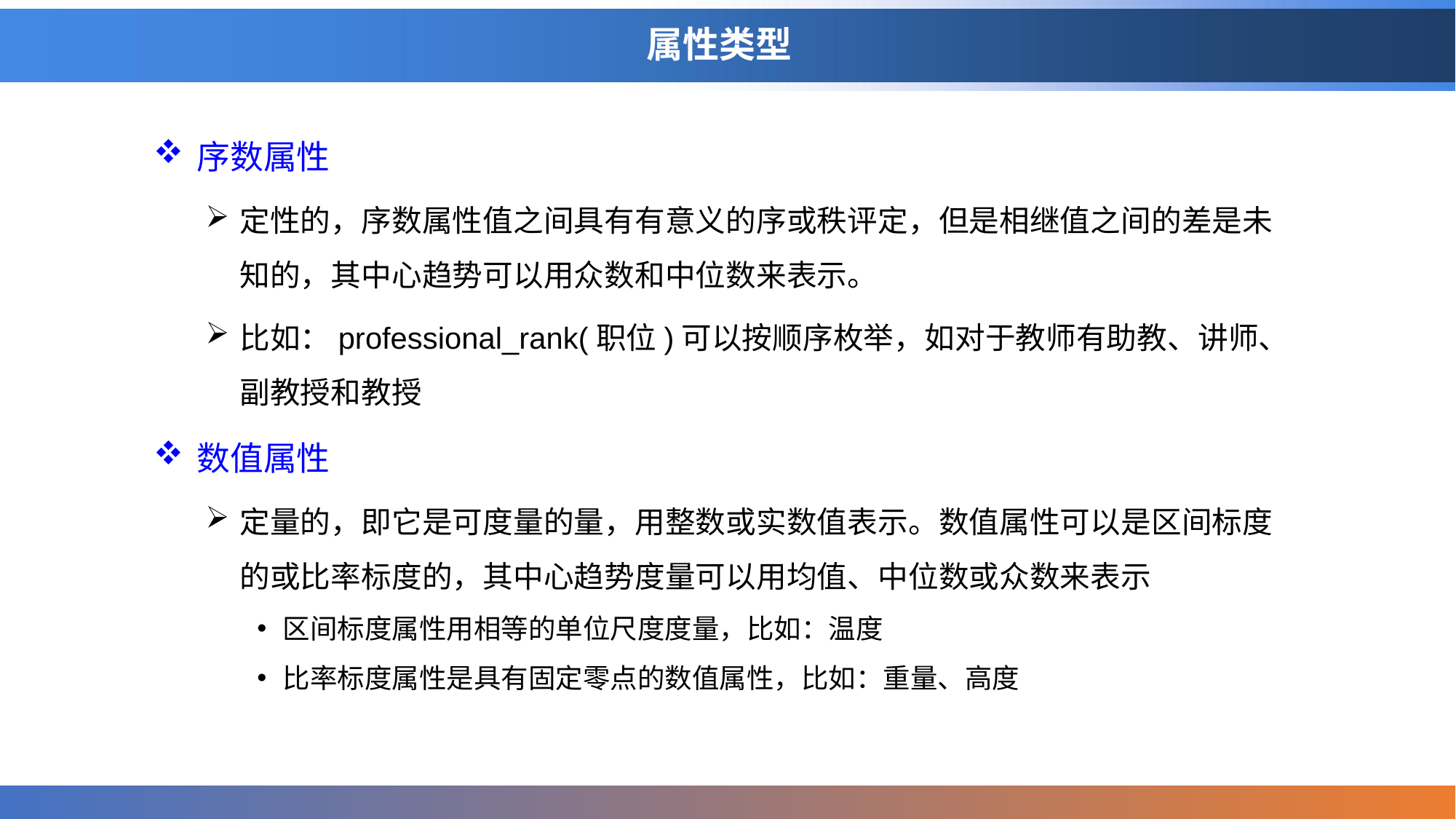

# 属性类型
序数属性
定性的，序数属性值之间具有有意义的序或秩评定，但是相继值之间的差是未知的，其中心趋势可以用众数和中位数来表示。
比如：professional_rank(职位)可以按顺序枚举，如对于教师有助教、讲师、副教授和教授
数值属性
定量的，即它是可度量的量，用整数或实数值表示。数值属性可以是区间标度的或比率标度的，其中心趋势度量可以用均值、中位数或众数来表示
区间标度属性用相等的单位尺度度量，比如：温度
比率标度属性是具有固定零点的数值属性，比如：重量、高度